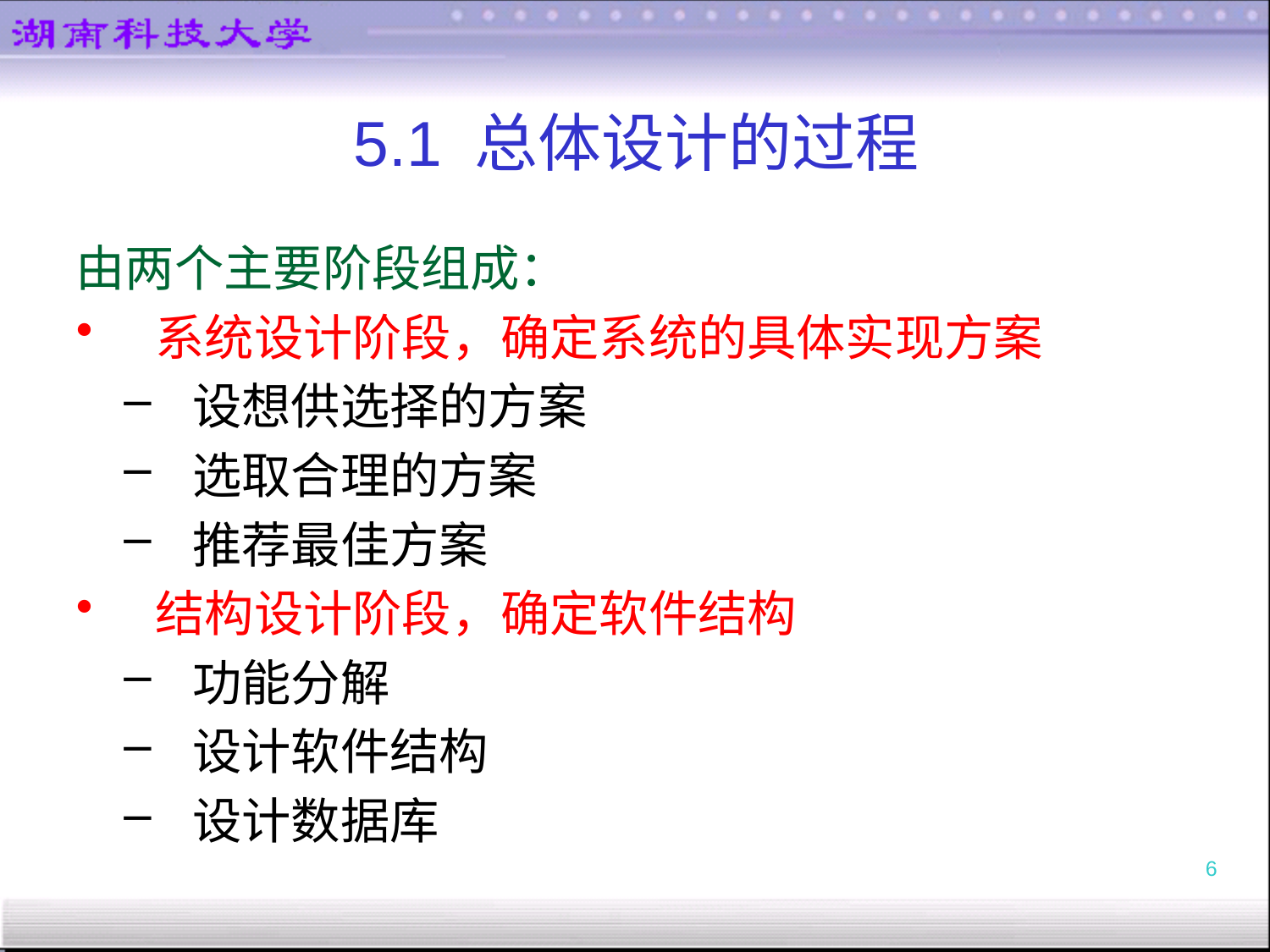

5.1 总体设计的过程
由两个主要阶段组成：
系统设计阶段，确定系统的具体实现方案
设想供选择的方案
选取合理的方案
推荐最佳方案
结构设计阶段，确定软件结构
功能分解
设计软件结构
设计数据库
6